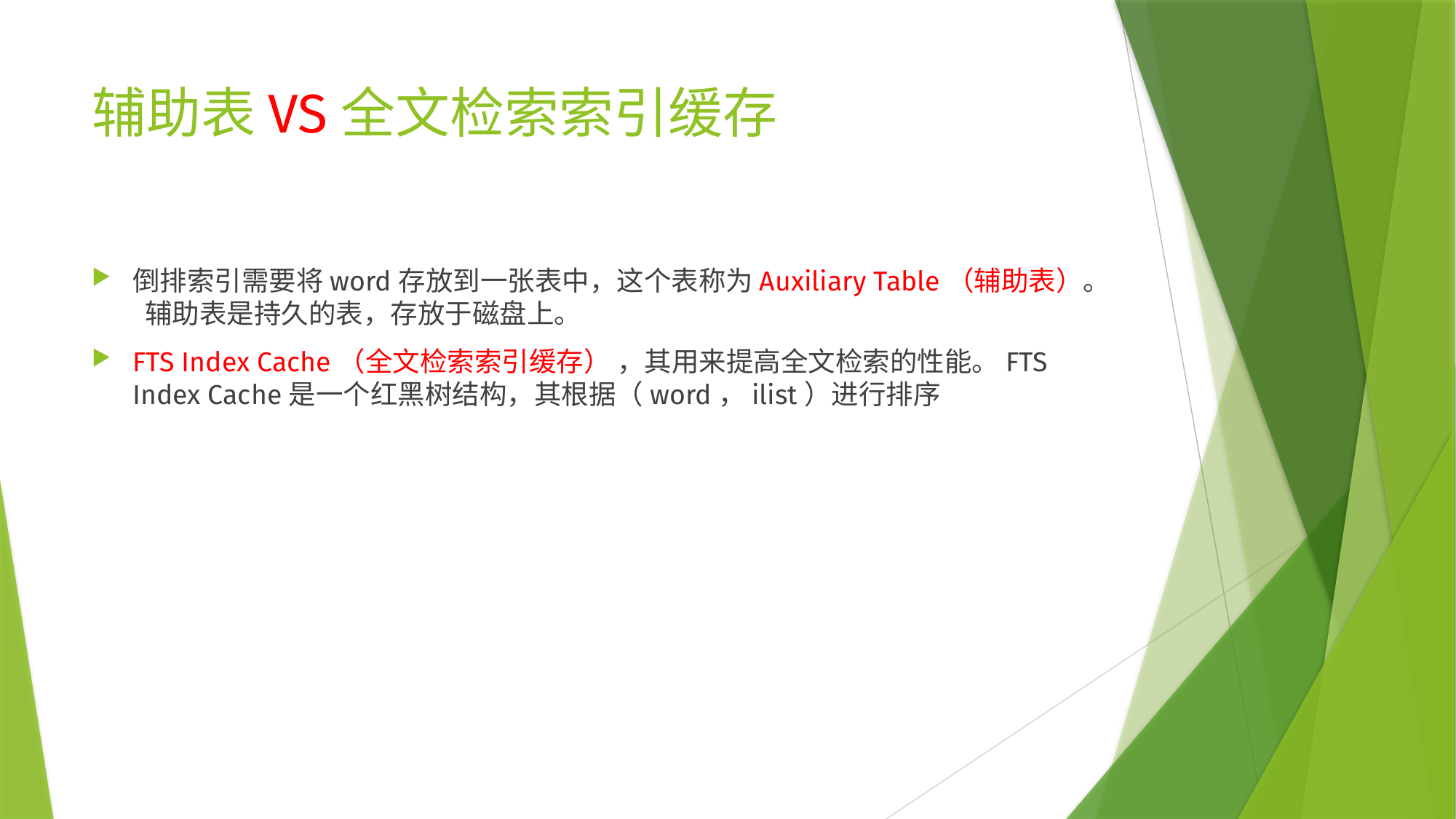

# 辅助表VS全文检索索引缓存
倒排索引需要将word存放到一张表中，这个表称为Auxiliary Table（辅助表）。  辅助表是持久的表，存放于磁盘上。
FTS Index Cache（全文检索索引缓存） ，其用来提高全文检索的性能。FTS Index Cache是一个红黑树结构，其根据（word，ilist）进行排序